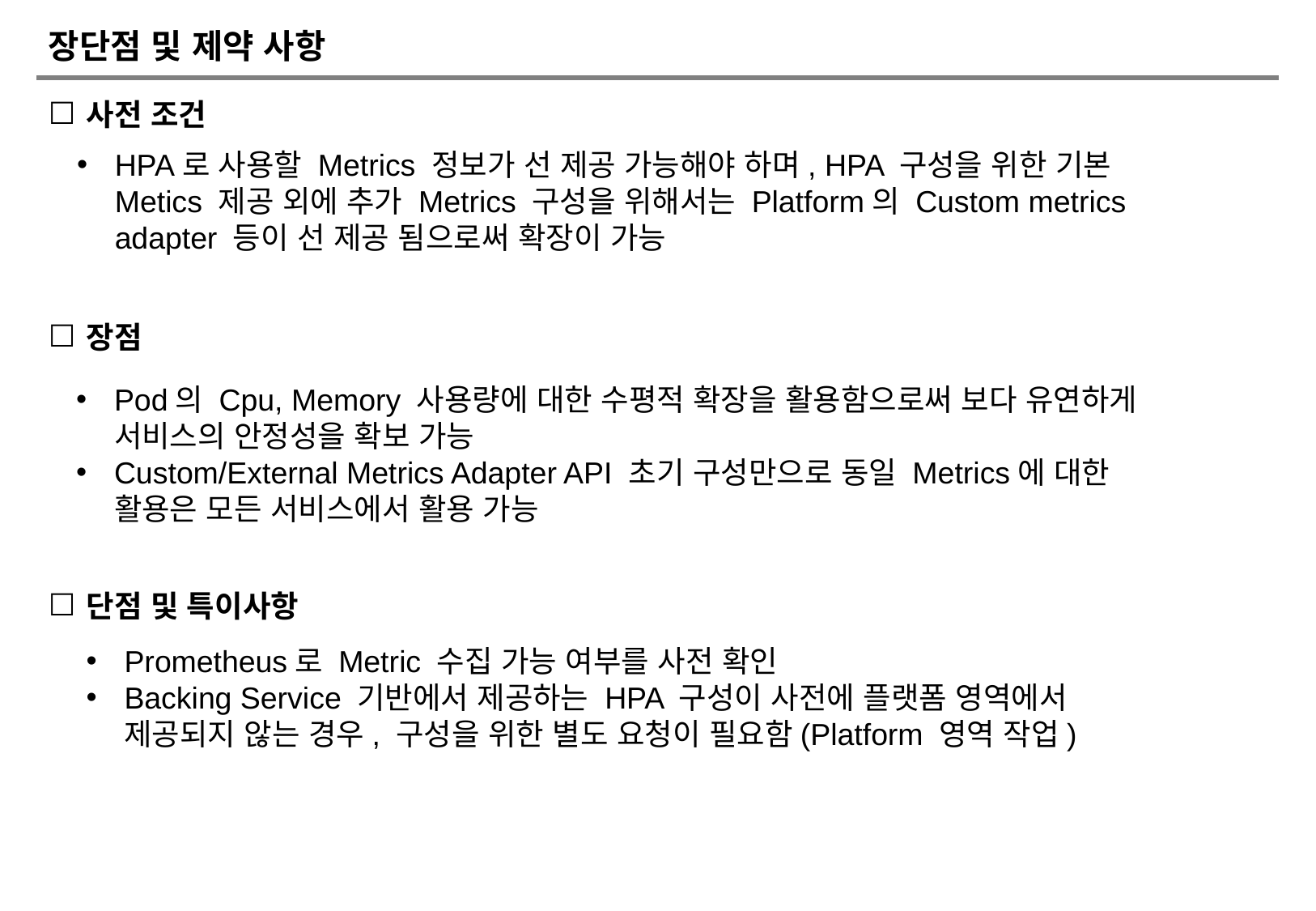

# 장단점 및 제약 사항
사전 조건
HPA로 사용할 Metrics 정보가 선 제공 가능해야 하며, HPA 구성을 위한 기본 Metics 제공 외에 추가 Metrics 구성을 위해서는 Platform의 Custom metrics adapter 등이 선 제공 됨으로써 확장이 가능
장점
Pod의 Cpu, Memory 사용량에 대한 수평적 확장을 활용함으로써 보다 유연하게 서비스의 안정성을 확보 가능
Custom/External Metrics Adapter API 초기 구성만으로 동일 Metrics에 대한 활용은 모든 서비스에서 활용 가능
단점 및 특이사항
Prometheus로 Metric 수집 가능 여부를 사전 확인
Backing Service 기반에서 제공하는 HPA 구성이 사전에 플랫폼 영역에서 제공되지 않는 경우, 구성을 위한 별도 요청이 필요함(Platform 영역 작업)